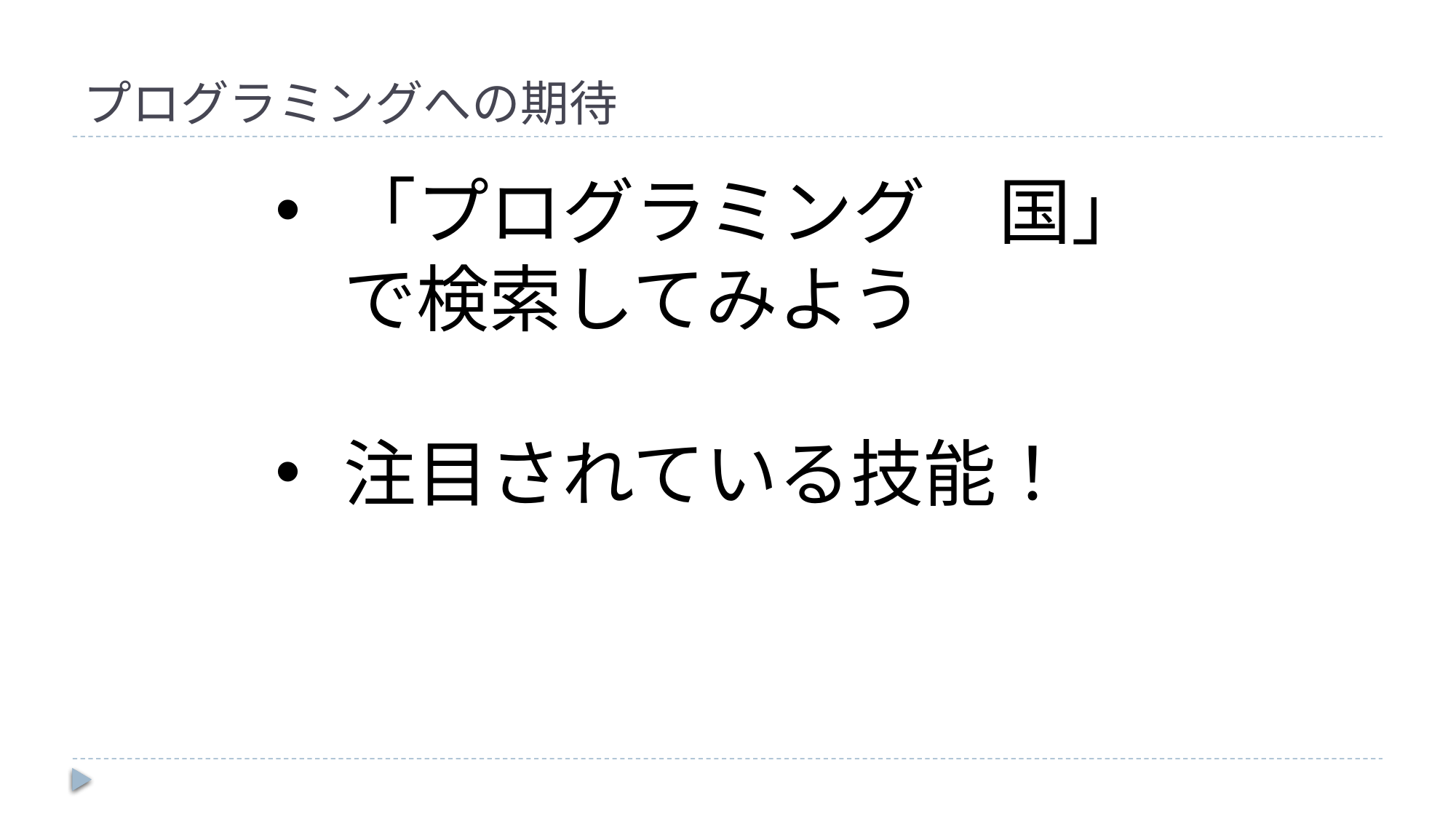

# プログラミングへの期待
「プログラミング　国」で検索してみよう

注目されている技能！